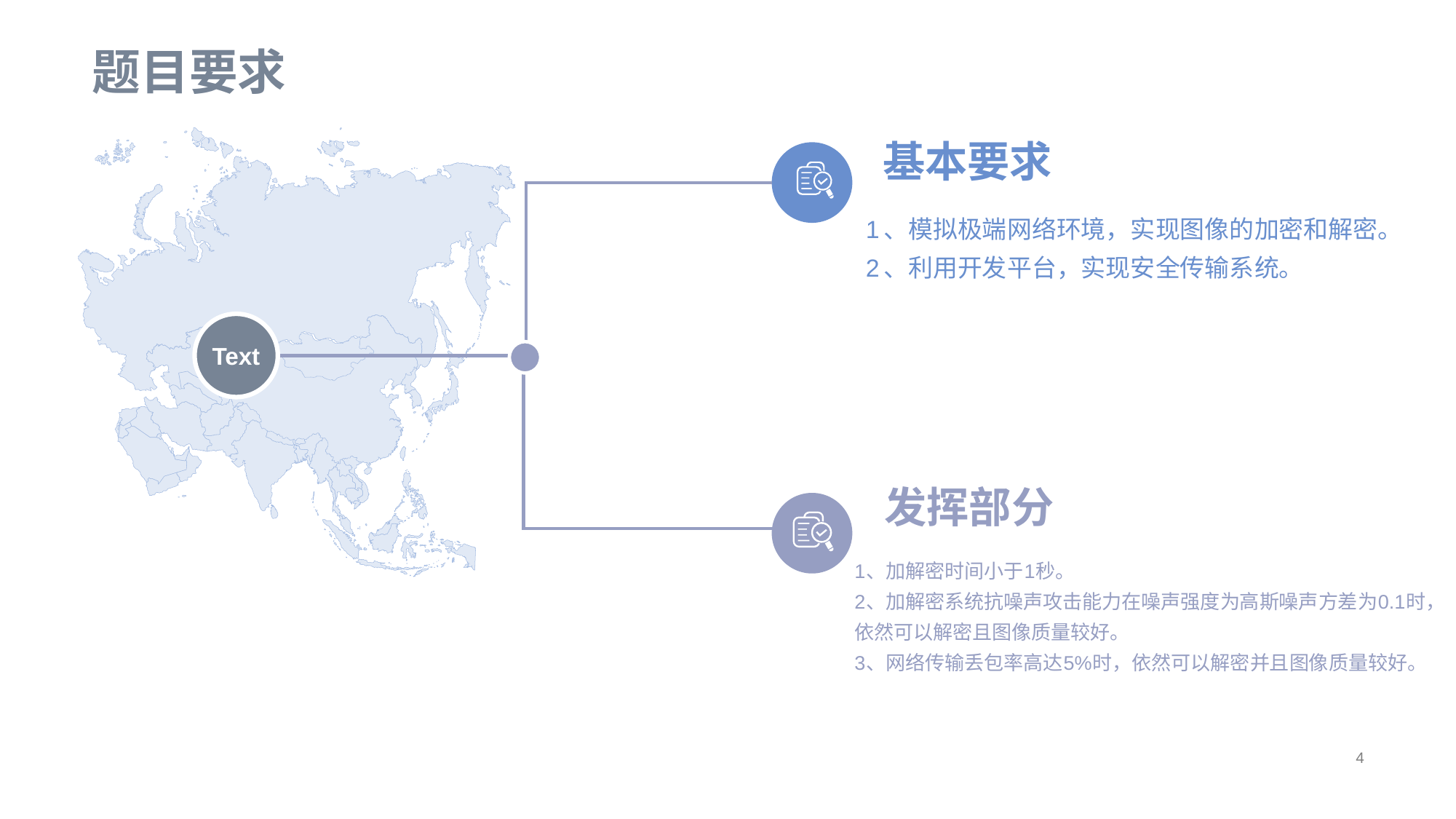

# 题目要求

基本要求
1、模拟极端网络环境，实现图像的加密和解密。
2、利用开发平台，实现安全传输系统。

Text

发挥部分
1、加解密时间小于1秒。
2、加解密系统抗噪声攻击能力在噪声强度为高斯噪声方差为0.1时，依然可以解密且图像质量较好。
3、网络传输丢包率高达5%时，依然可以解密并且图像质量较好。

4